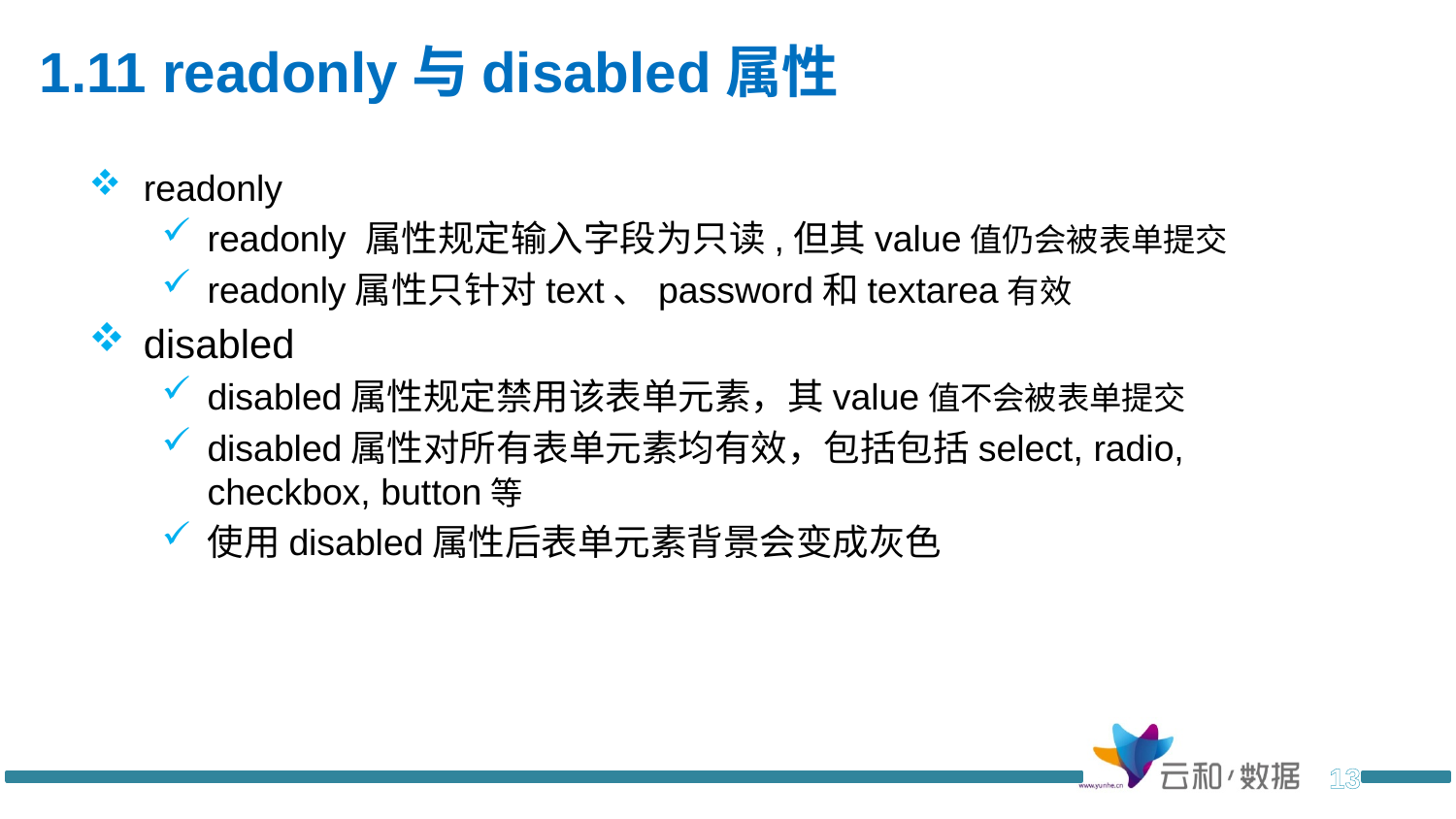

# 1.11 readonly与disabled属性
readonly
readonly 属性规定输入字段为只读,但其value值仍会被表单提交
readonly属性只针对text、password和textarea有效
disabled
disabled属性规定禁用该表单元素，其value值不会被表单提交
disabled属性对所有表单元素均有效，包括包括select, radio, checkbox, button等
使用disabled属性后表单元素背景会变成灰色

13